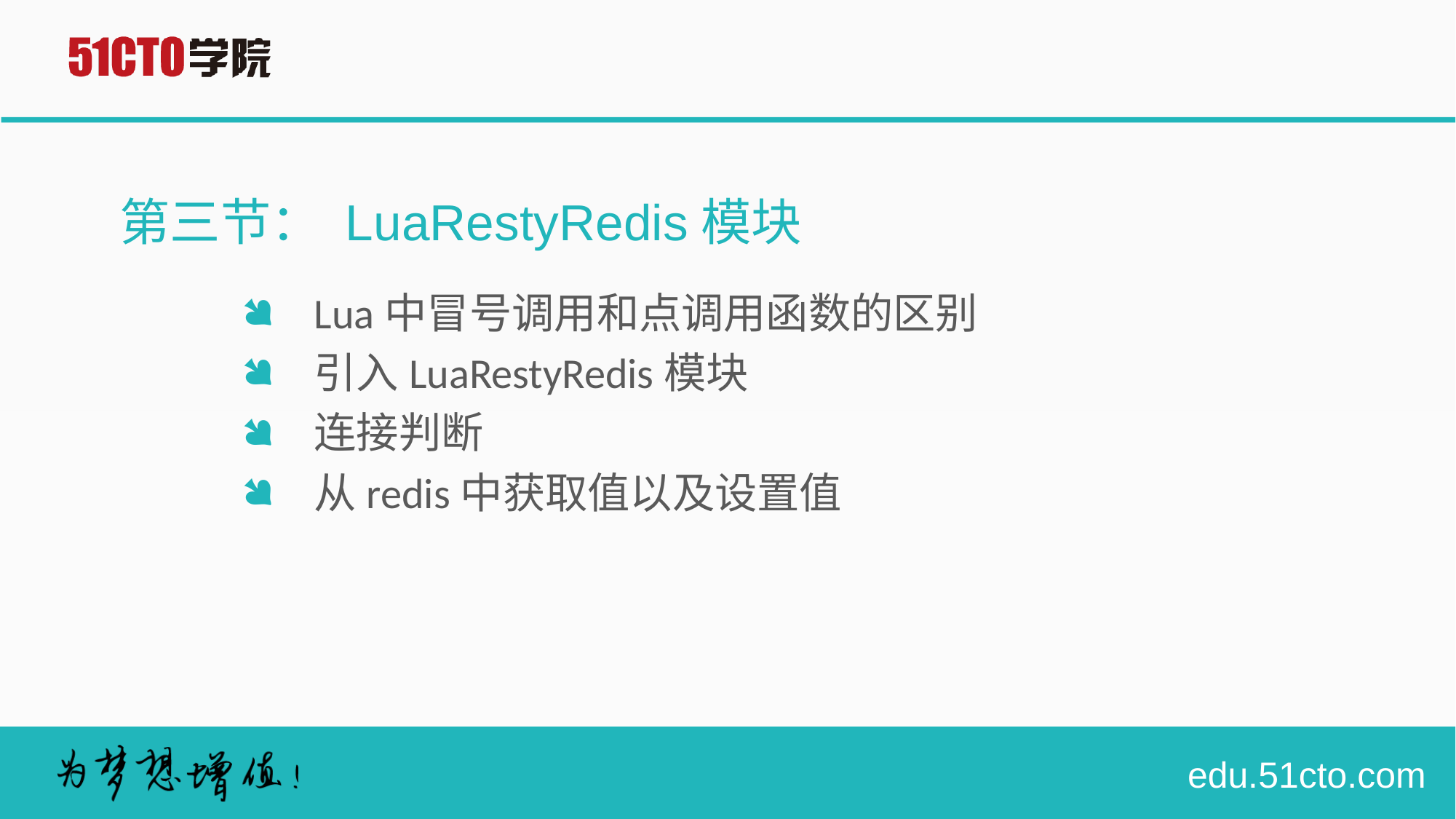

# 第三节： LuaRestyRedis模块
Lua中冒号调用和点调用函数的区别
引入LuaRestyRedis模块
连接判断
从redis中获取值以及设置值